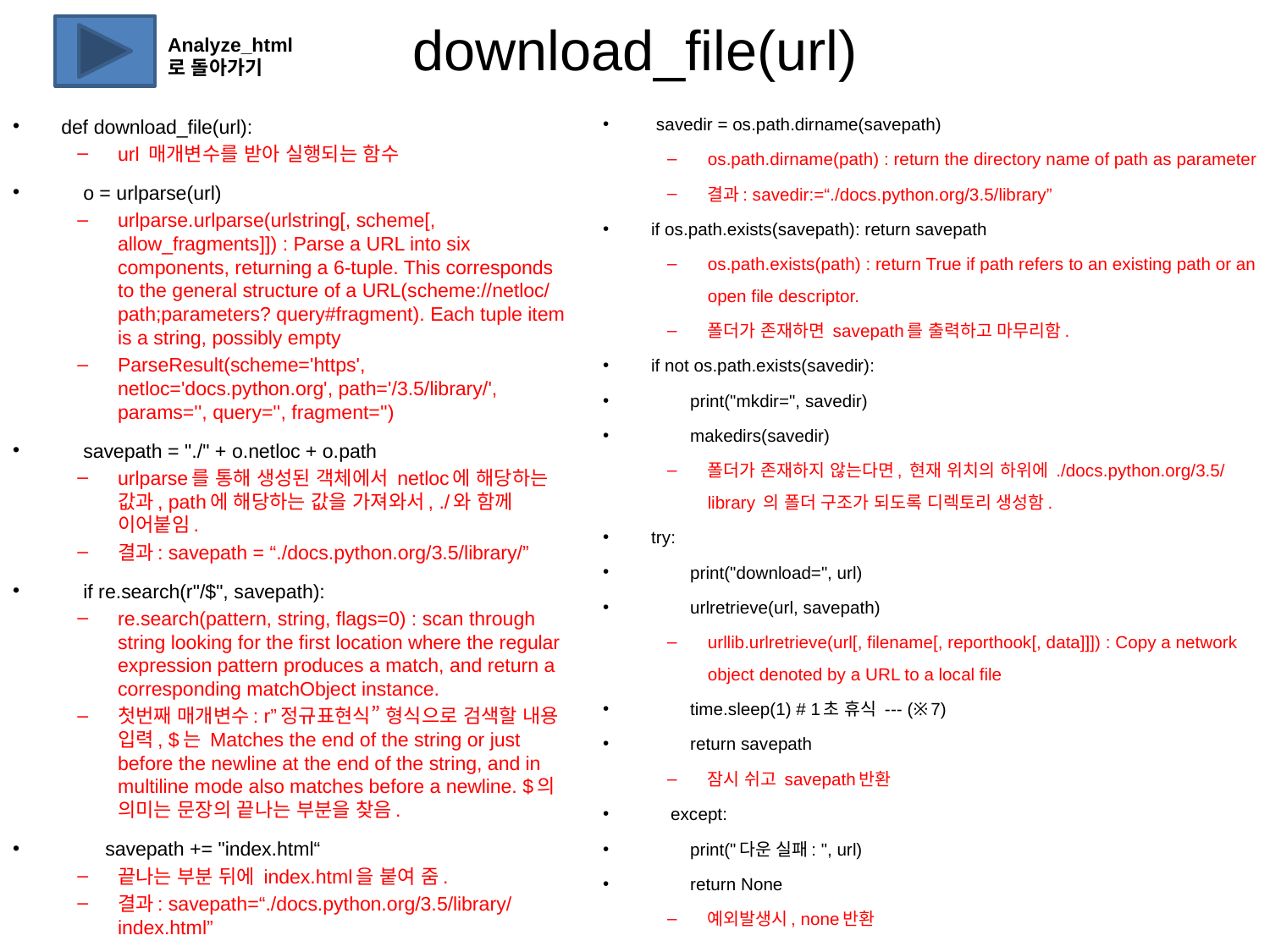

# download_file(url)

Analyze_html로 돌아가기
def download_file(url):
url 매개변수를 받아 실행되는 함수
    o = urlparse(url)
urlparse.urlparse(urlstring[, scheme[, allow_fragments]]) : Parse a URL into six components, returning a 6-tuple. This corresponds to the general structure of a URL(scheme://netloc/path;parameters? query#fragment). Each tuple item is a string, possibly empty
ParseResult(scheme='https', netloc='docs.python.org', path='/3.5/library/', params='', query='', fragment='')
    savepath = "./" + o.netloc + o.path
urlparse를 통해 생성된 객체에서 netloc에 해당하는 값과, path에 해당하는 값을 가져와서, ./와 함께 이어붙임.
결과: savepath = “./docs.python.org/3.5/library/”
    if re.search(r"/$", savepath):
re.search(pattern, string, flags=0) : scan through string looking for the first location where the regular expression pattern produces a match, and return a corresponding matchObject instance.
첫번째 매개변수: r”정규표현식” 형식으로 검색할 내용 입력, $는 Matches the end of the string or just before the newline at the end of the string, and in multiline mode also matches before a newline. $의 의미는 문장의 끝나는 부분을 찾음.
        savepath += "index.html“
끝나는 부분 뒤에 index.html을 붙여 줌.
결과: savepath=“./docs.python.org/3.5/library/index.html”
 savedir = os.path.dirname(savepath)
os.path.dirname(path) : return the directory name of path as parameter
결과: savedir:=“./docs.python.org/3.5/library”
if os.path.exists(savepath): return savepath
os.path.exists(path) : return True if path refers to an existing path or an open file descriptor.
폴더가 존재하면 savepath를 출력하고 마무리함.
if not os.path.exists(savedir):
        print("mkdir=", savedir)
        makedirs(savedir)
폴더가 존재하지 않는다면, 현재 위치의 하위에 ./docs.python.org/3.5/library 의 폴더 구조가 되도록 디렉토리 생성함.
try:
        print("download=", url)
        urlretrieve(url, savepath)
urllib.urlretrieve(url[, filename[, reporthook[, data]]]) : Copy a network object denoted by a URL to a local file
        time.sleep(1) # 1초 휴식 --- (※7)
        return savepath
잠시 쉬고 savepath반환
    except:
        print("다운 실패: ", url)
        return None
예외발생시, none반환